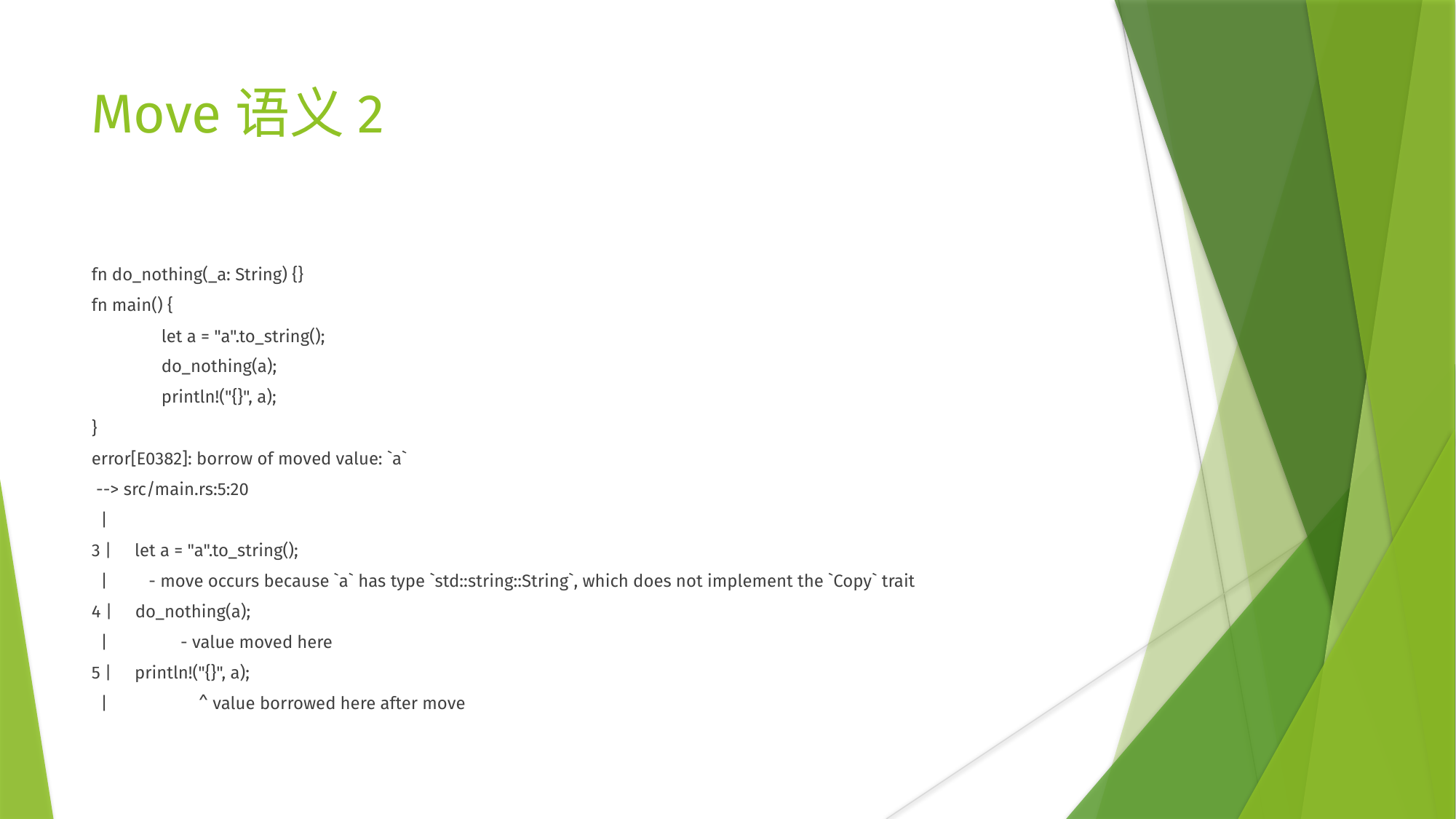

Move语义2
fn do_nothing(_a: String) {}
fn main() {
	let a = "a".to_string();
	do_nothing(a);
	println!("{}", a);
}
error[E0382]: borrow of moved value: `a`
 --> src/main.rs:5:20
  |
3 |     let a = "a".to_string();
  |         - move occurs because `a` has type `std::string::String`, which does not implement the `Copy` trait
4 |     do_nothing(a);
  |                - value moved here
5 |     println!("{}", a);
  |                    ^ value borrowed here after move